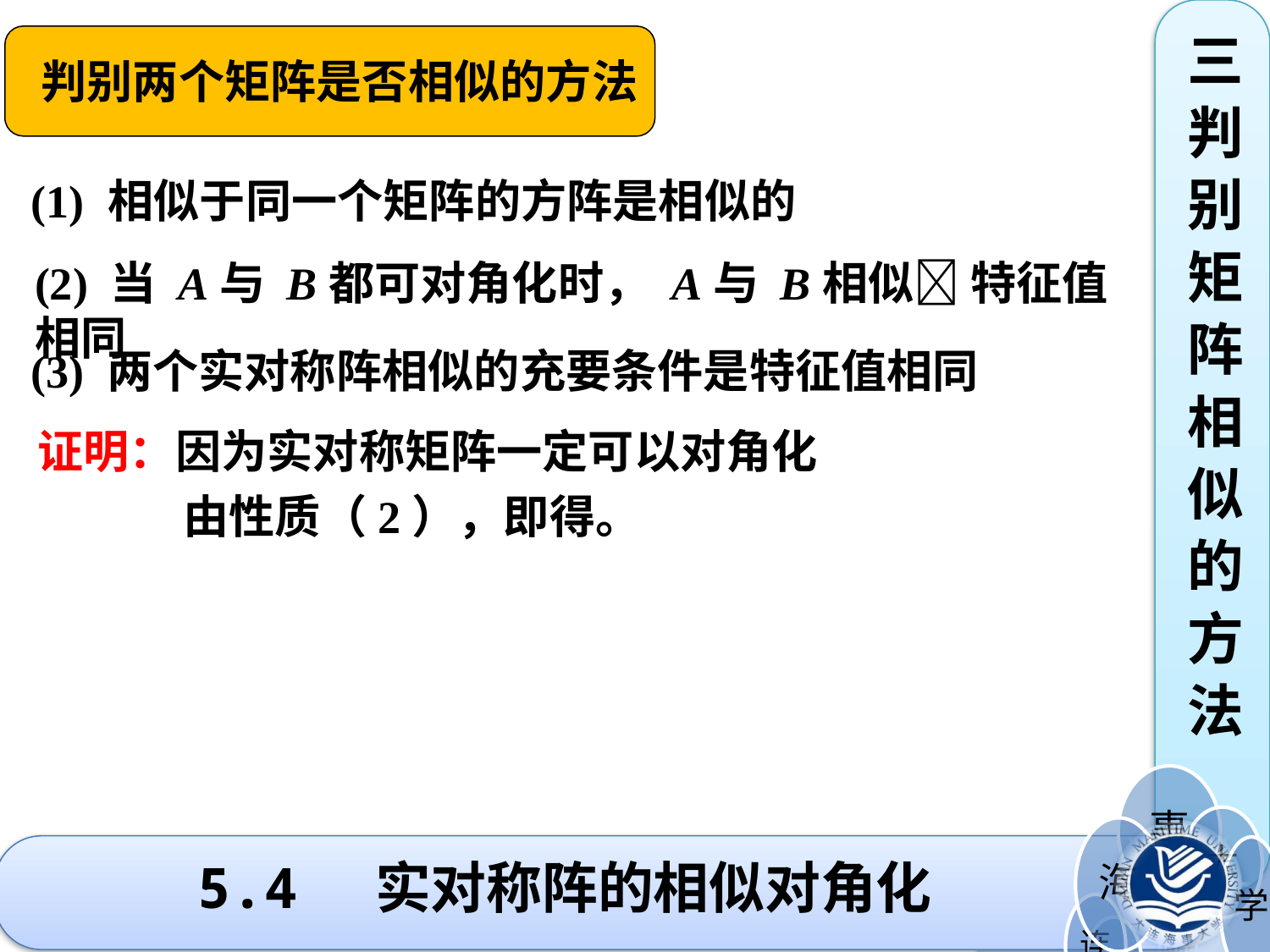

三
判
别
矩
阵
相
似
的
方
法
判别两个矩阵是否相似的方法
(1) 相似于同一个矩阵的方阵是相似的
(2) 当 A与 B都可对角化时， A与 B相似⇔ 特征值相同
(3) 两个实对称阵相似的充要条件是特征值相同
证明：因为实对称矩阵一定可以对角化
             由性质（2），即得。
5.4  实对称阵的相似对角化